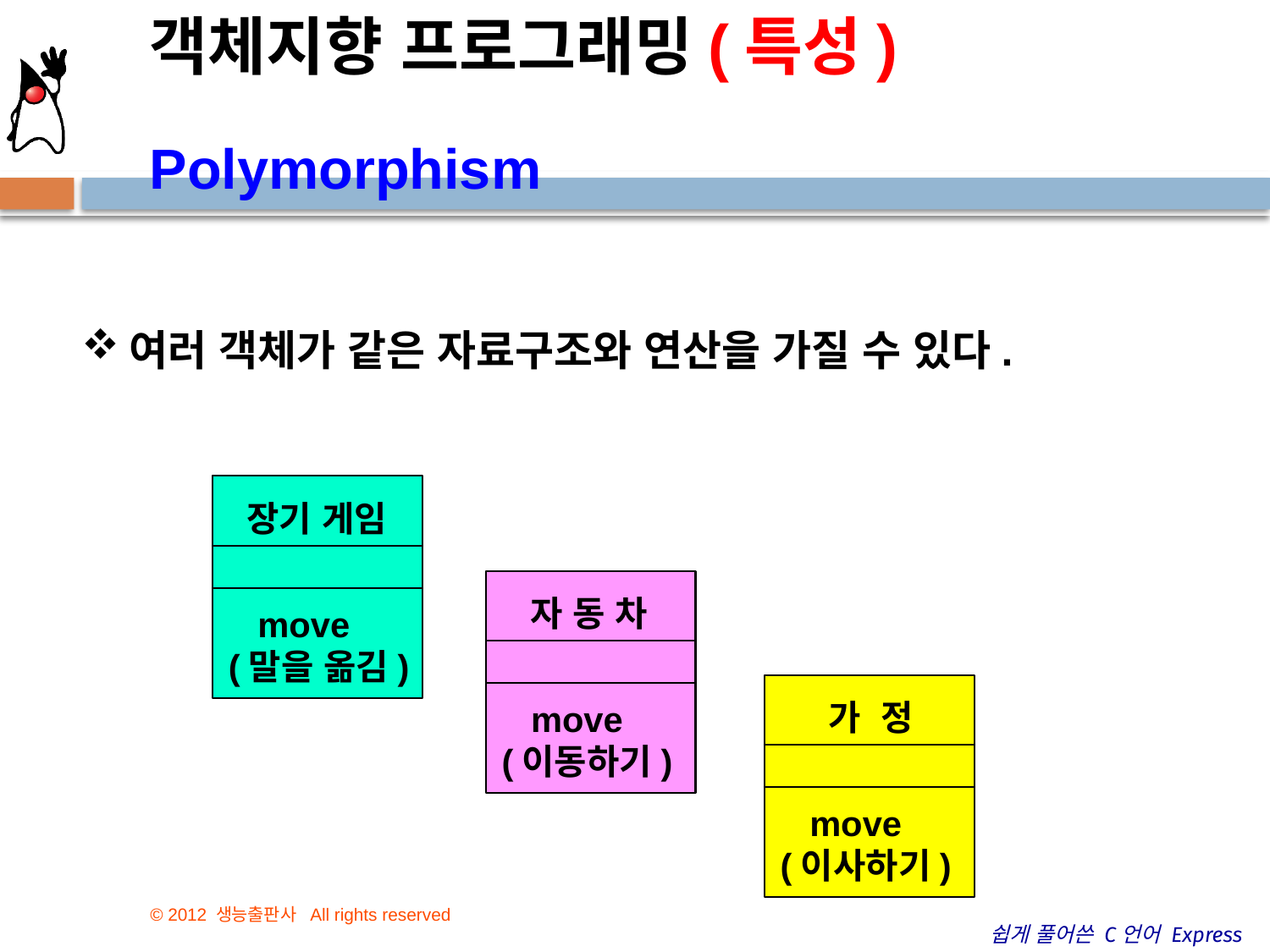

객체지향 프로그래밍(특성)

Polymorphism
여러 객체가 같은 자료구조와 연산을 가질 수 있다.

 장기 게임

   move
(말을 옮김)

  자 동 차

   move
(이동하기)

    가  정

   move
(이사하기)